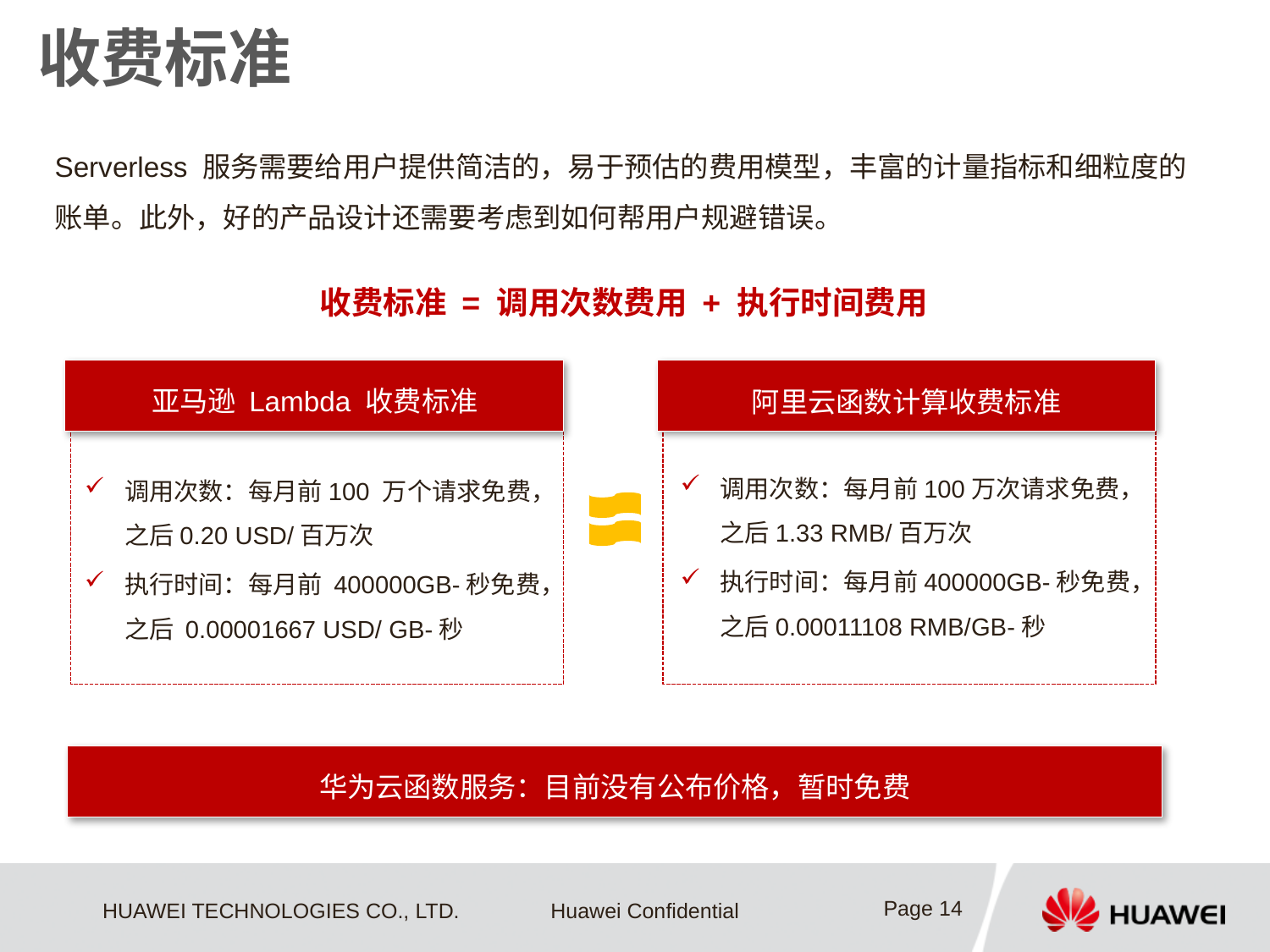

# 收费标准
Serverless 服务需要给用户提供简洁的，易于预估的费用模型，丰富的计量指标和细粒度的账单。此外，好的产品设计还需要考虑到如何帮用户规避错误。
收费标准 = 调用次数费用 + 执行时间费用

亚马逊 Lambda 收费标准

阿里云函数计算收费标准

调用次数：每月前100万次请求免费，之后1.33 RMB/百万次
执行时间：每月前400000GB-秒免费，之后0.00011108 RMB/GB-秒
调用次数：每月前100 万个请求免费，之后0.20 USD/百万次
执行时间：每月前 400000GB-秒免费，之后 0.00001667 USD/ GB-秒

华为云函数服务：目前没有公布价格，暂时免费

Page 14